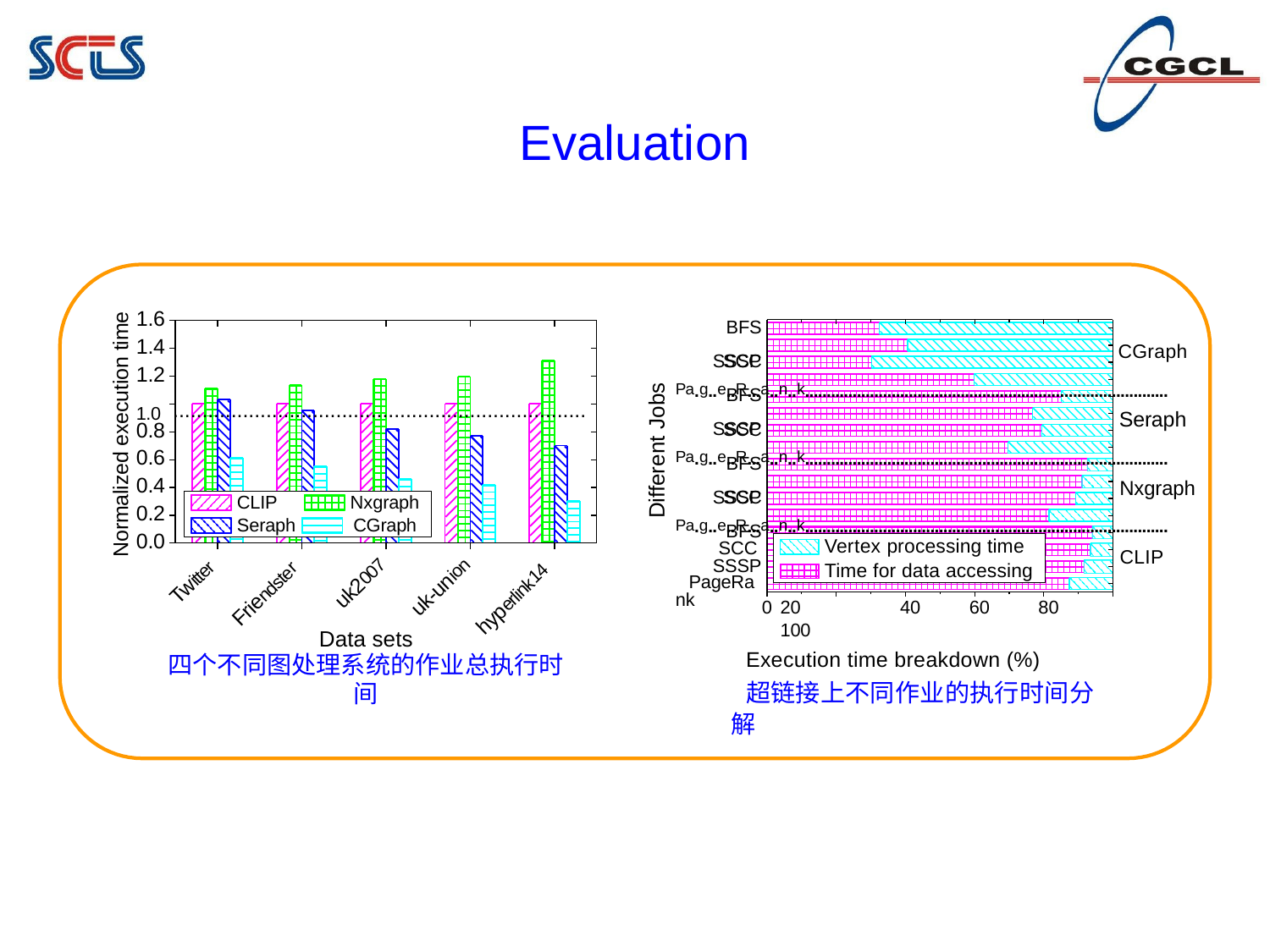

# Evaluation

1.6
1.4
1.2
Normalized execution time
BFS  SCC

CGraph

SSSP

Pa.g..e..R...a..n..k....................................................................................

Different Jobs

BFS  SCC

1.0 .......................................................................

Seraph

0.8
0.6
0.4
0.2
0.0

SSSP

Pa.g..e..R...a..n..k....................................................................................

BFS  SCC

Nxgraph

SSSP

CLIP
Nxgraph  CGraph

Pa.g..e..R...a..n..k....................................................................................

Seraph

BFS  SCC  SSSP
PageRank

Vertex processing time  Time for data accessing

CLIP

Twitter

uk2007

uk-union

Friendster

hyperlink14
20	40	60	80	100
Execution time breakdown (%)
超链接上不同作业的执行时间分解

0
Data sets
四个不同图处理系统的作业总执行时间